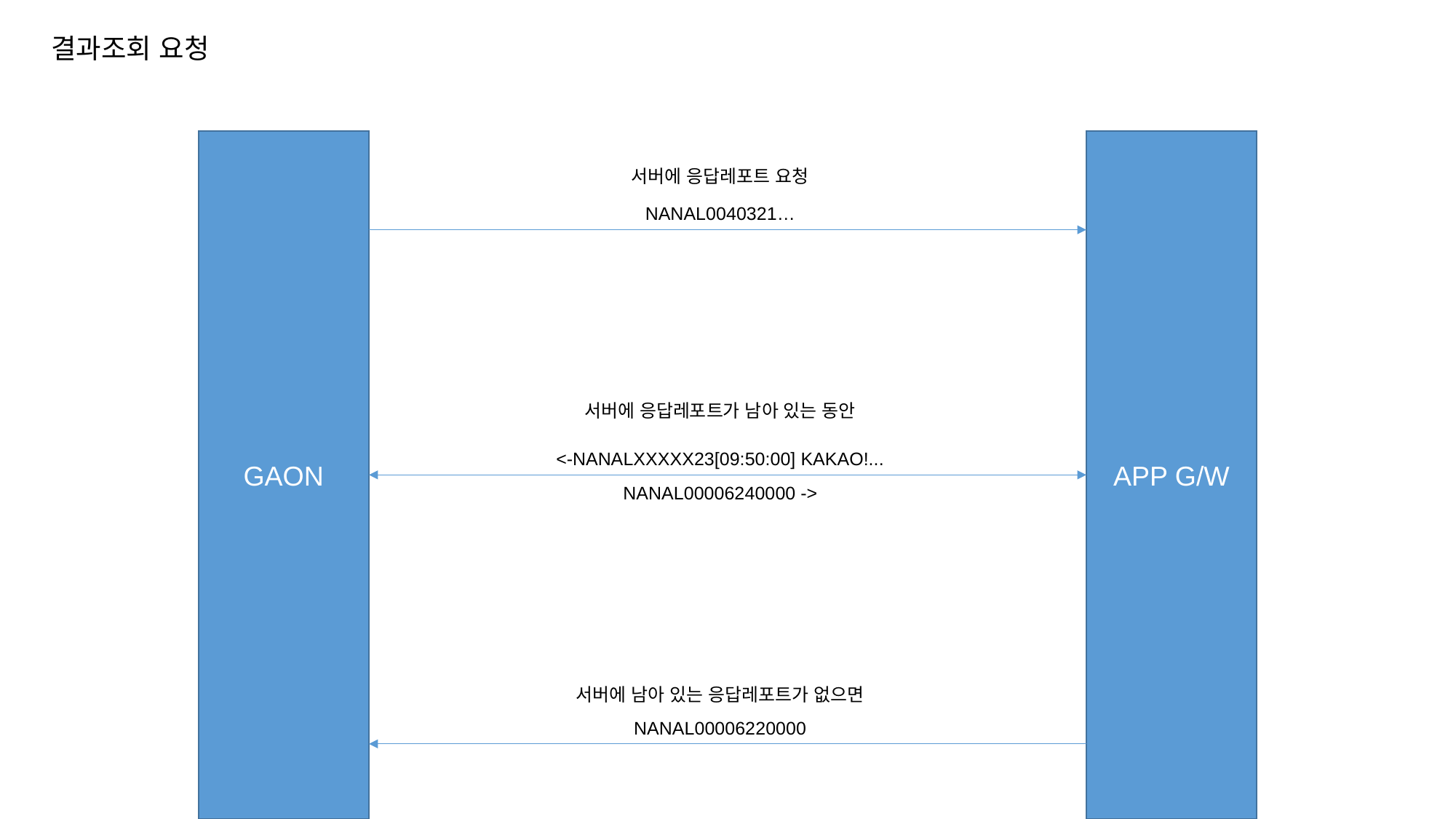

결과조회 요청
GAON
APP G/W
서버에 응답레포트 요청
NANAL0040321…
서버에 응답레포트가 남아 있는 동안
<-NANALXXXXX23[09:50:00] KAKAO!...
NANAL00006240000 ->
서버에 남아 있는 응답레포트가 없으면
NANAL00006220000